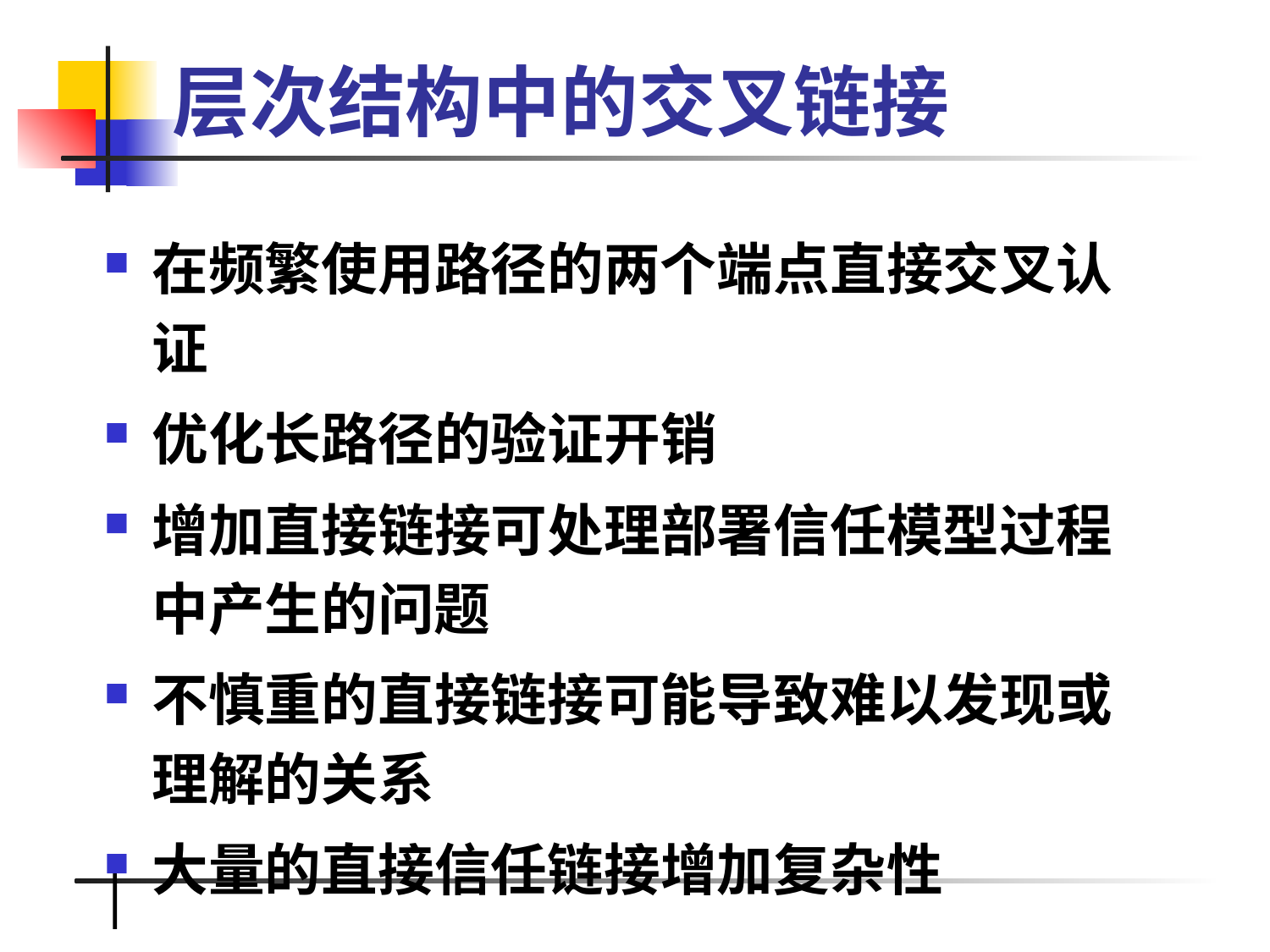

# 层次结构中的交叉链接
在频繁使用路径的两个端点直接交叉认证
优化长路径的验证开销
增加直接链接可处理部署信任模型过程中产生的问题
不慎重的直接链接可能导致难以发现或理解的关系
大量的直接信任链接增加复杂性